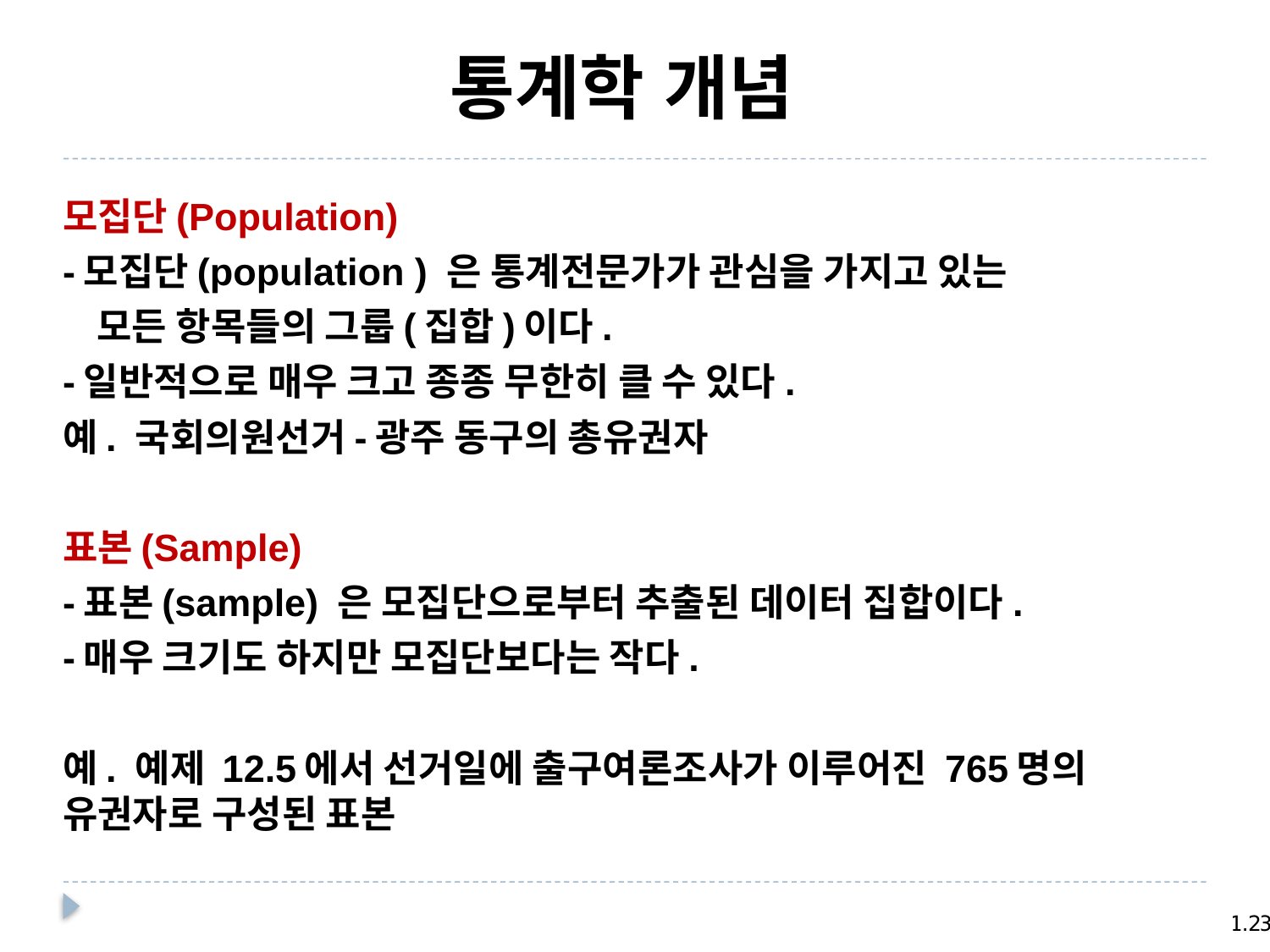

통계학 개념
모집단(Population)
-모집단(population ) 은 통계전문가가 관심을 가지고 있는
   모든 항목들의 그룹(집합)이다.
-일반적으로 매우 크고 종종 무한히 클 수 있다.
	예. 국회의원선거-광주 동구의 총유권자

표본(Sample)
-표본(sample) 은 모집단으로부터 추출된 데이터 집합이다.
-매우 크기도 하지만 모집단보다는 작다.

예. 예제 12.5에서 선거일에 출구여론조사가 이루어진 765명의 유권자로 구성된 표본
1.23